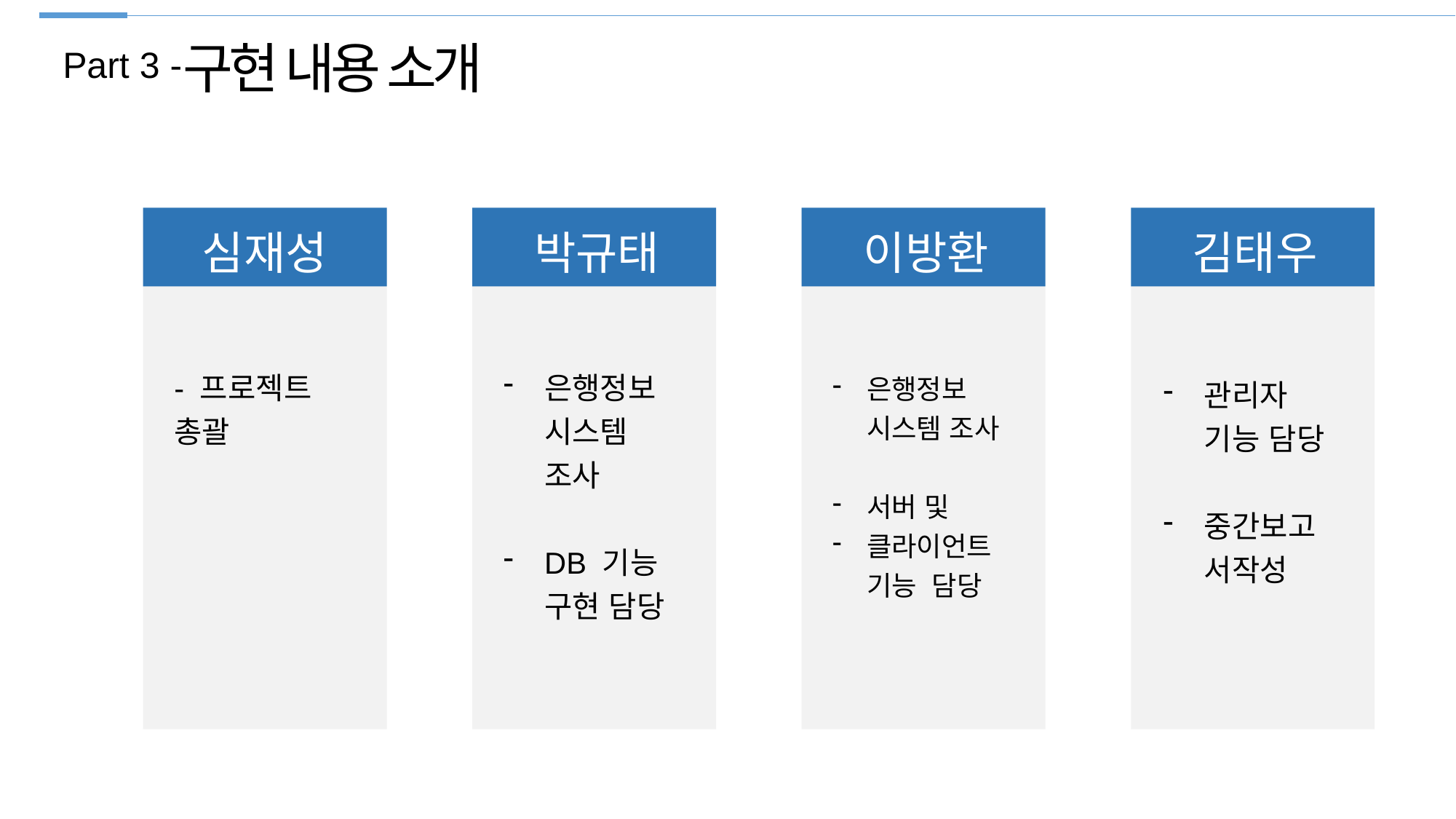

구현 내용 소개
Part 3 -

심재성
박규태
이방환
김태우
- 프로젝트 총괄

은행정보
시스템 조사

DB 기능  구현 담당

은행정보
시스템 조사

서버 및
클라이언트    기능  담당
관리자 기능 담당

중간보고서작성